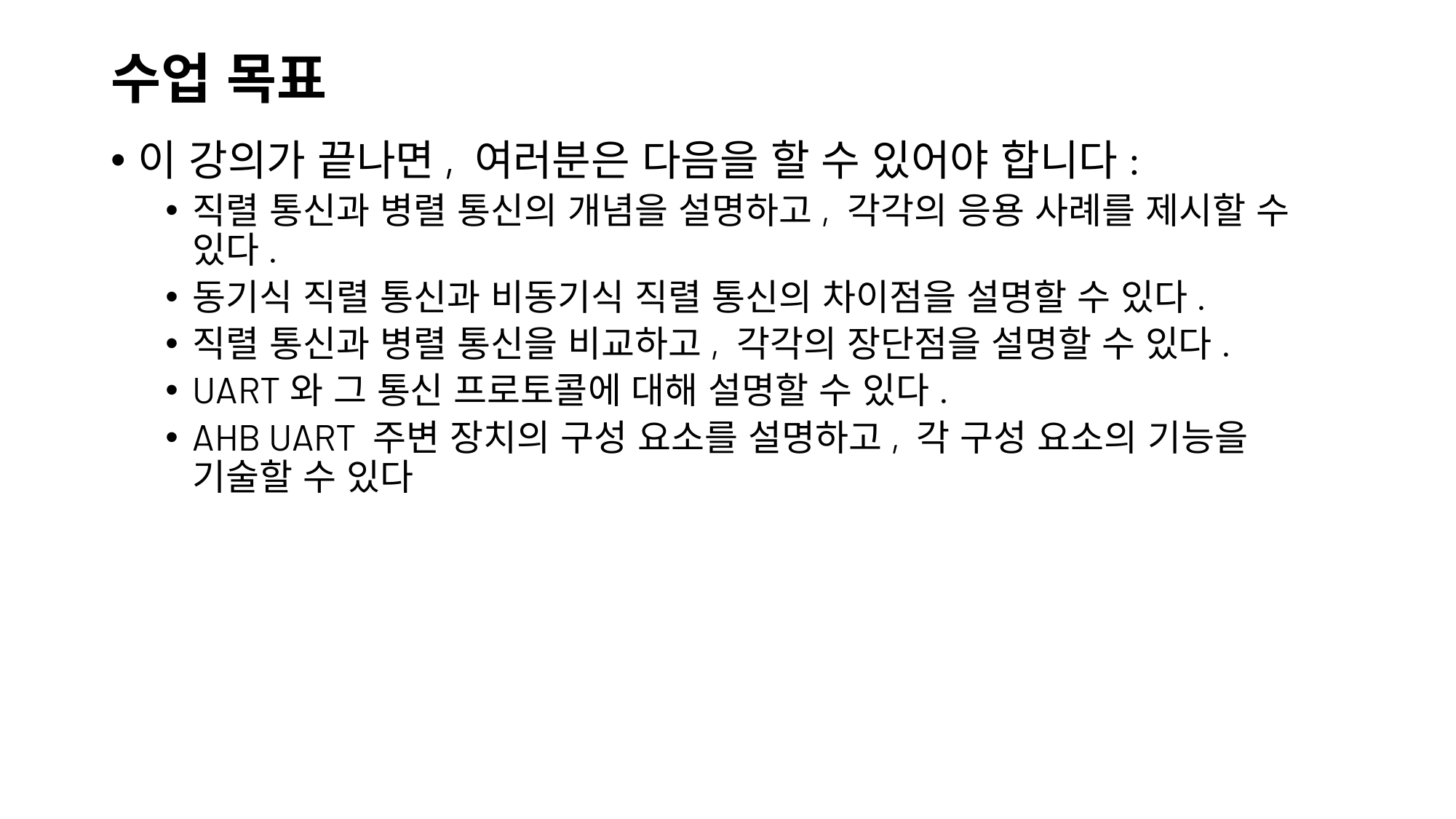

# 수업 목표
이 강의가 끝나면, 여러분은 다음을 할 수 있어야 합니다:
직렬 통신과 병렬 통신의 개념을 설명하고, 각각의 응용 사례를 제시할 수 있다.
동기식 직렬 통신과 비동기식 직렬 통신의 차이점을 설명할 수 있다.
직렬 통신과 병렬 통신을 비교하고, 각각의 장단점을 설명할 수 있다.
UART와 그 통신 프로토콜에 대해 설명할 수 있다.
AHB UART 주변 장치의 구성 요소를 설명하고, 각 구성 요소의 기능을 기술할 수 있다